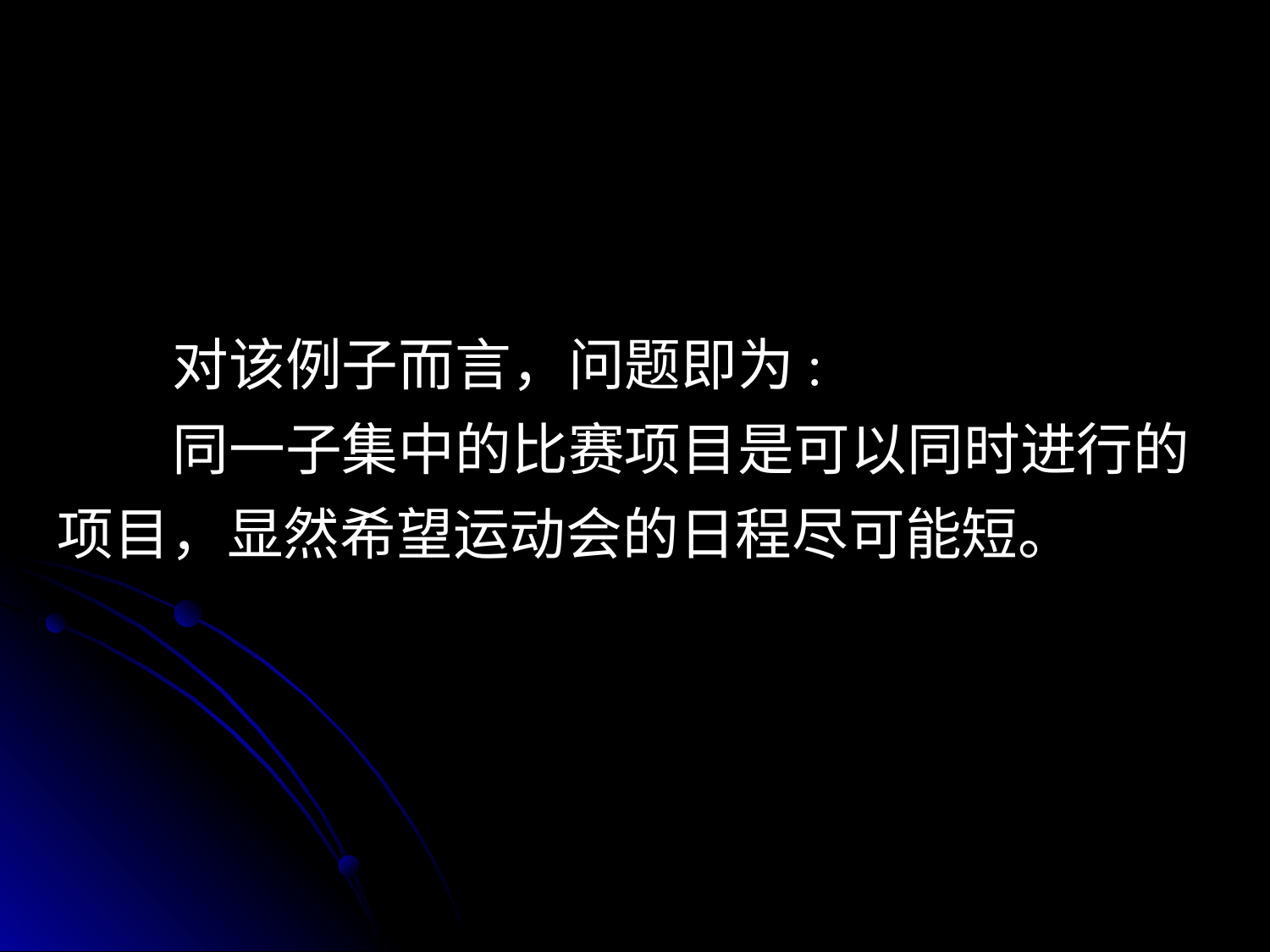

对该例子而言，问题即为:
        同一子集中的比赛项目是可以同时进行的项目，显然希望运动会的日程尽可能短。